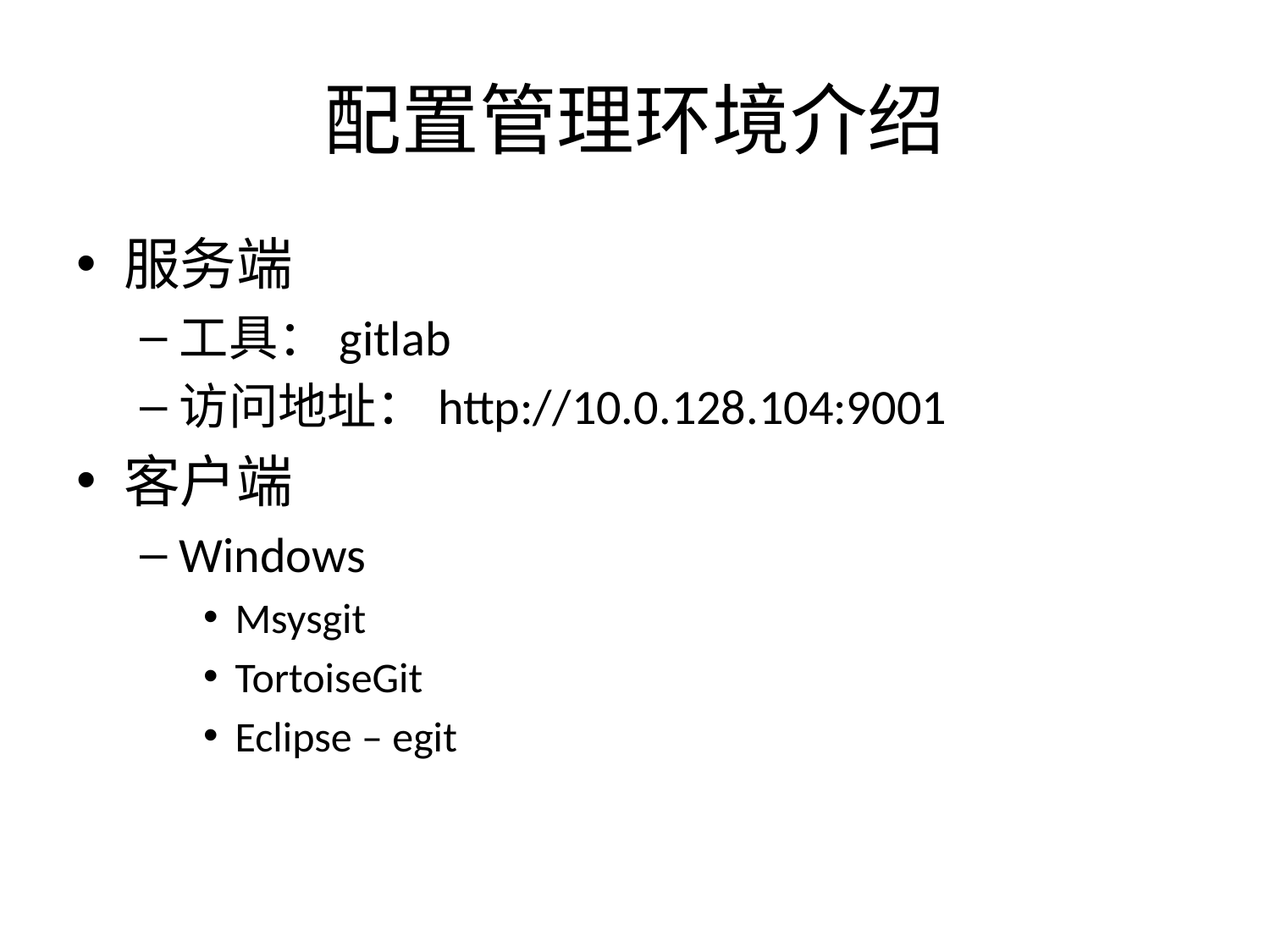

# 配置管理环境介绍
服务端
工具：gitlab
访问地址：http://10.0.128.104:9001
客户端
Windows
Msysgit
TortoiseGit
Eclipse – egit